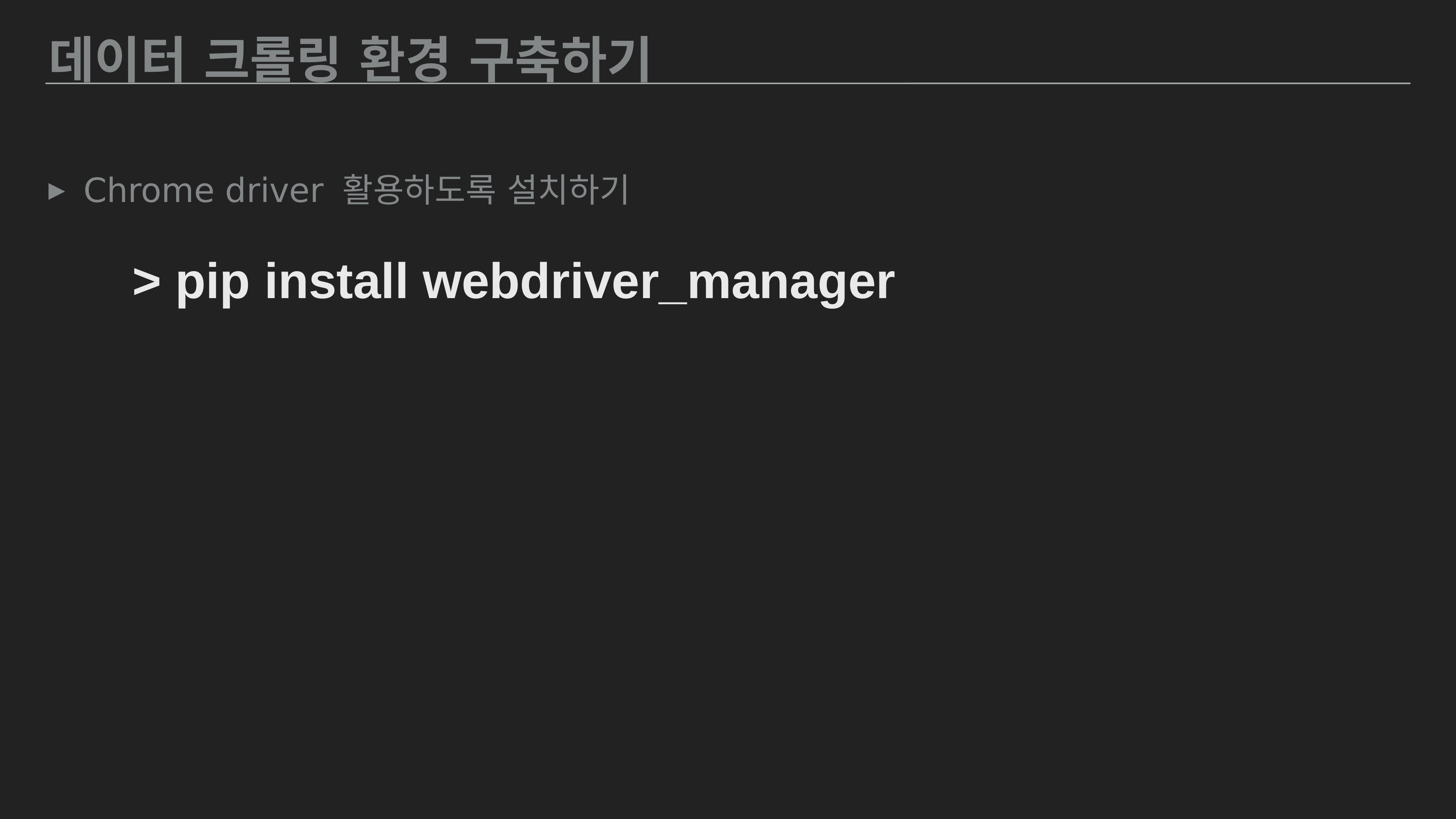

데이터 크롤링 환경 구축하기

Chrome driver 활용하도록 설치하기

> pip install webdriver_manager